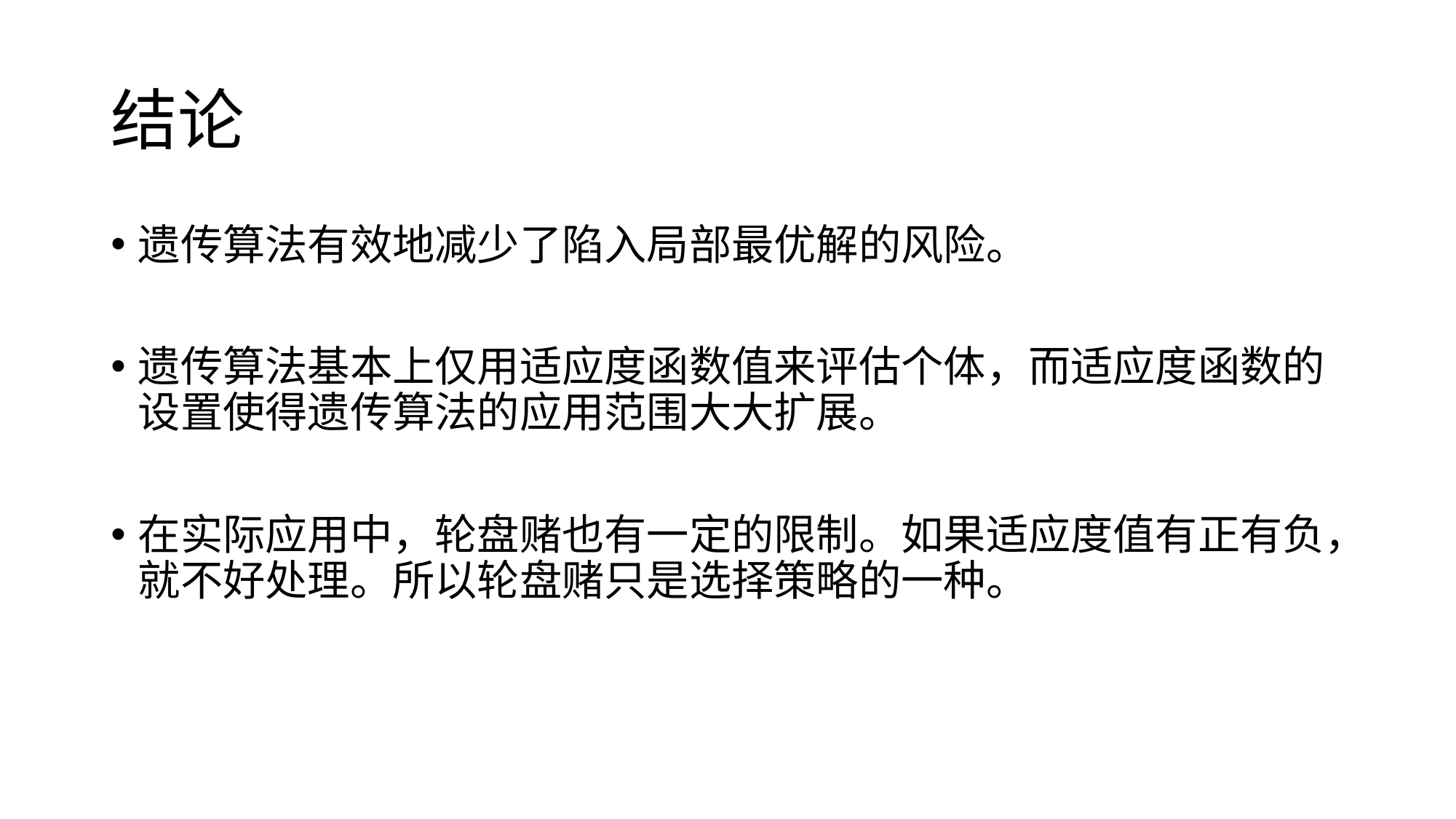

# 结论
遗传算法有效地减少了陷入局部最优解的风险。

遗传算法基本上仅用适应度函数值来评估个体，而适应度函数的设置使得遗传算法的应用范围大大扩展。

在实际应用中，轮盘赌也有一定的限制。如果适应度值有正有负，就不好处理。所以轮盘赌只是选择策略的一种。